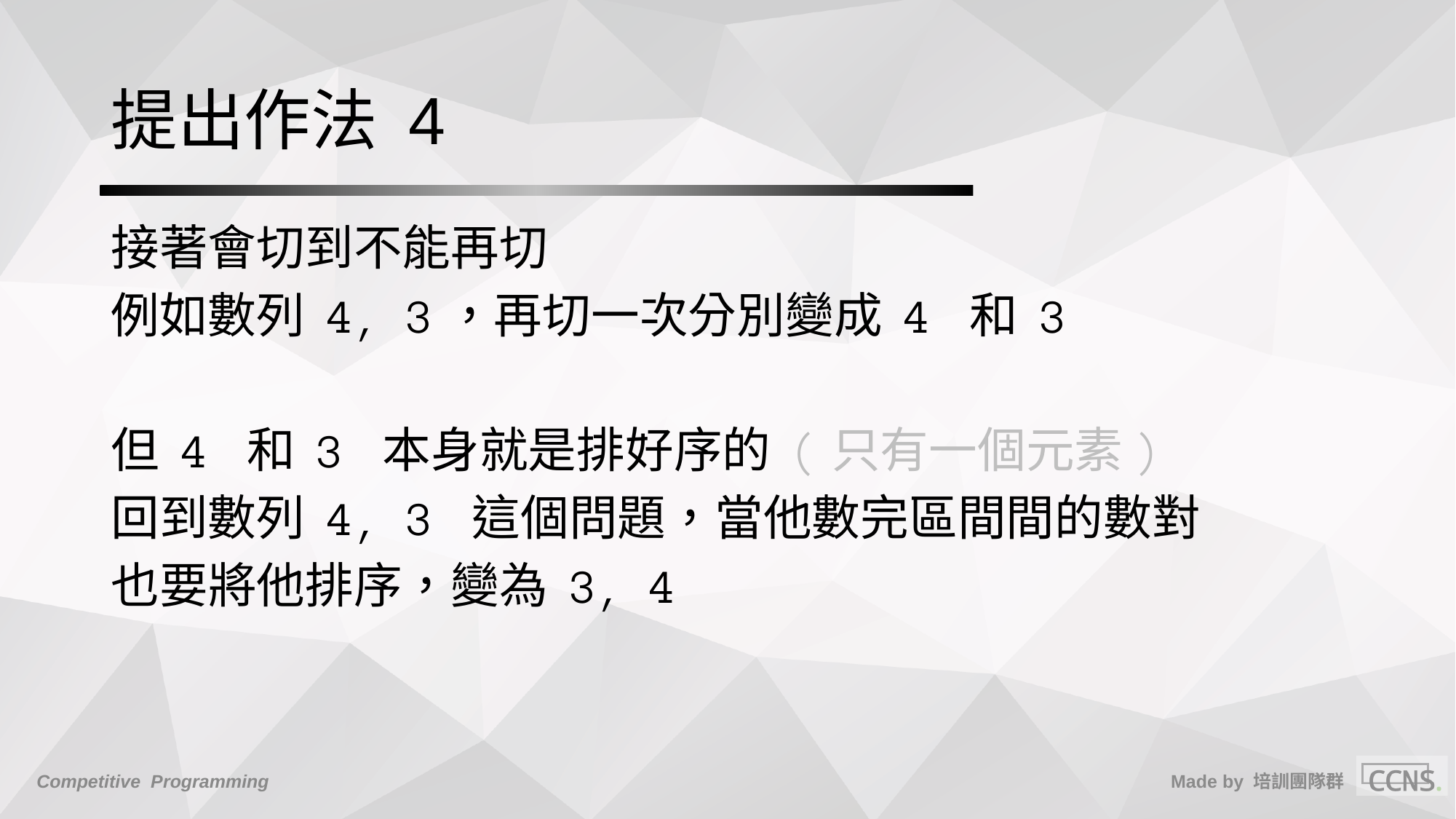

# 提出作法 4
接著會切到不能再切
例如數列 4, 3，再切一次分別變成 4 和 3

但 4 和 3 本身就是排好序的 (只有一個元素)
回到數列 4, 3 這個問題，當他數完區間間的數對
也要將他排序，變為 3, 4